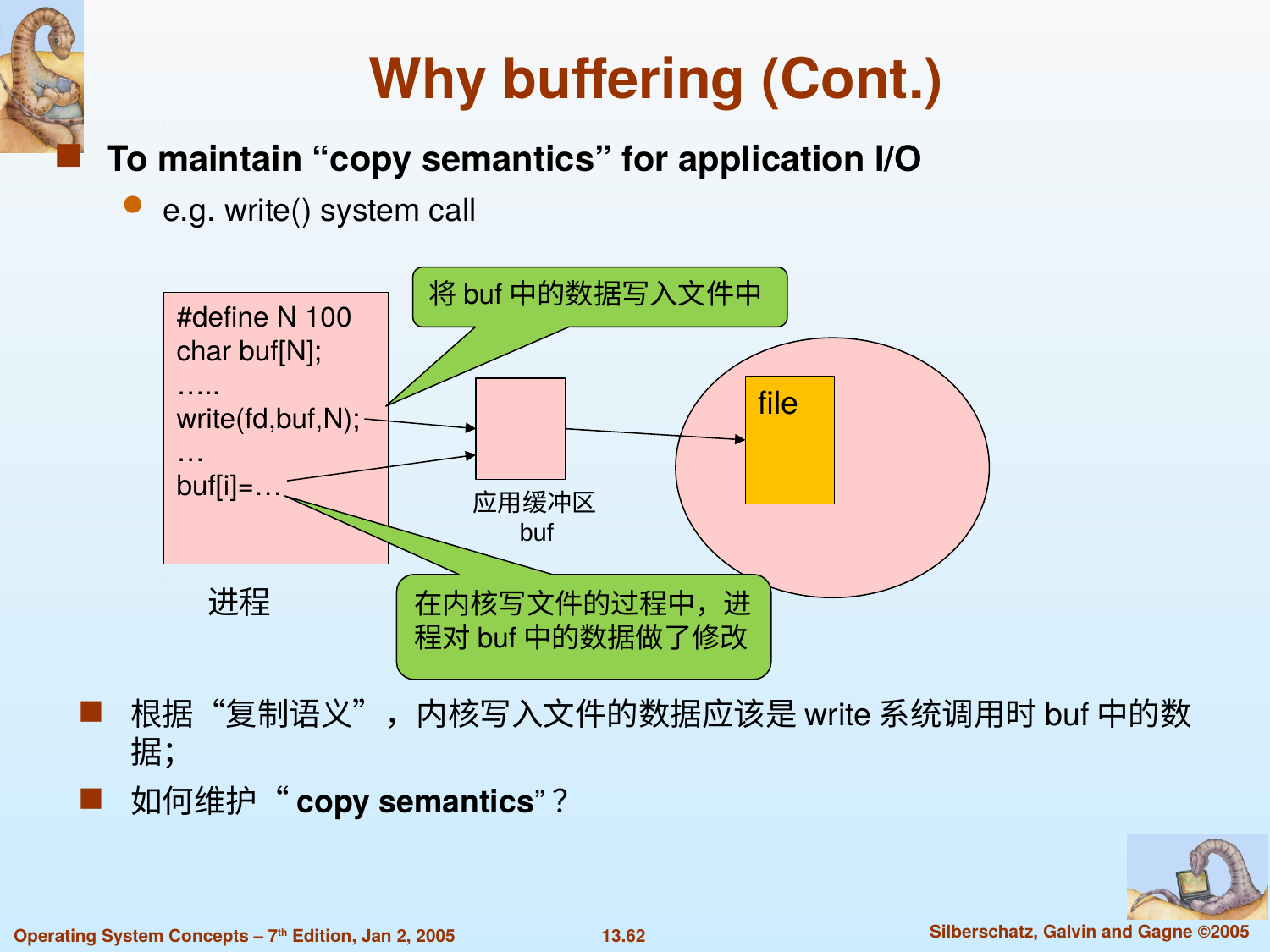

Why buffering (Cont.)
To maintain “copy semantics” for application I/O
e.g. write() system call

将buf中的数据写入文件中
#define N 100
char buf[N];
…..
write(fd,buf,N);
…
buf[i]=…

file

应用缓冲区
buf
在内核写文件的过程中，进程对buf中的数据做了修改
进程
根据“复制语义”，内核写入文件的数据应该是write系统调用时buf中的数据；
如何维护“copy semantics”？